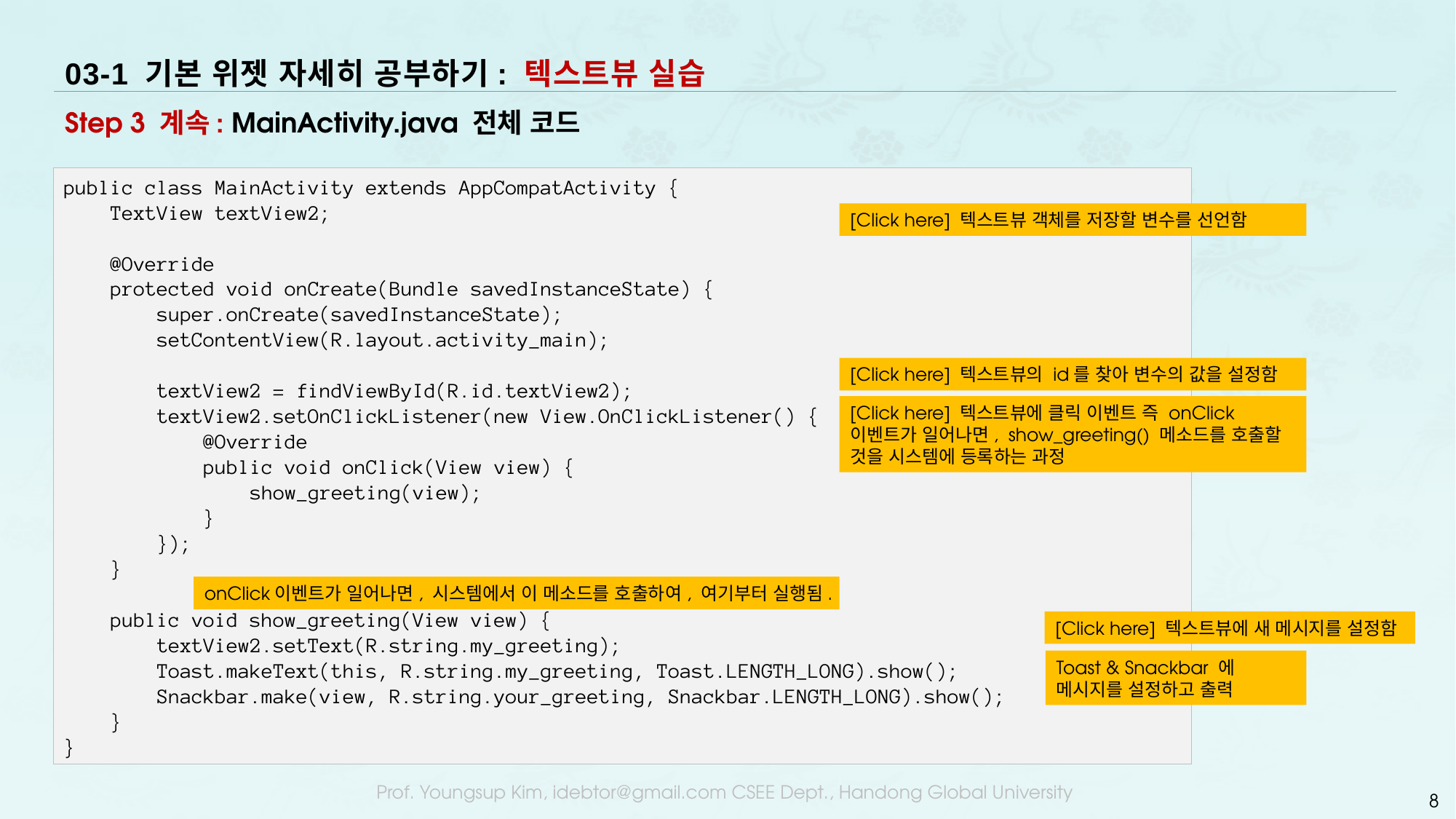

# 03-1 기본 위젯 자세히 공부하기: 텍스트뷰 실습
Step 3 계속: MainActivity.java 전체 코드
public class MainActivity extends AppCompatActivity {
    TextView textView2;

    @Override
    protected void onCreate(Bundle savedInstanceState) {
        super.onCreate(savedInstanceState);
        setContentView(R.layout.activity_main);

        textView2 = findViewById(R.id.textView2);
        textView2.setOnClickListener(new View.OnClickListener() {
            @Override
            public void onClick(View view) {
                show_greeting(view);
            }
        });
    }

    public void show_greeting(View view) {
        textView2.setText(R.string.my_greeting);
        Toast.makeText(this, R.string.my_greeting, Toast.LENGTH_LONG).show();
        Snackbar.make(view, R.string.your_greeting, Snackbar.LENGTH_LONG).show();
    }
}
[Click here] 텍스트뷰 객체를 저장할 변수를 선언함
[Click here] 텍스트뷰의 id를 찾아 변수의 값을 설정함
[Click here] 텍스트뷰에 클릭 이벤트 즉 onClick이벤트가 일어나면,  show_greeting() 메소드를 호출할 것을 시스템에 등록하는 과정
onClick이벤트가 일어나면, 시스템에서 이 메소드를 호출하여, 여기부터 실행됨.
[Click here] 텍스트뷰에 새 메시지를 설정함
Toast & Snackbar 에
메시지를 설정하고 출력
8